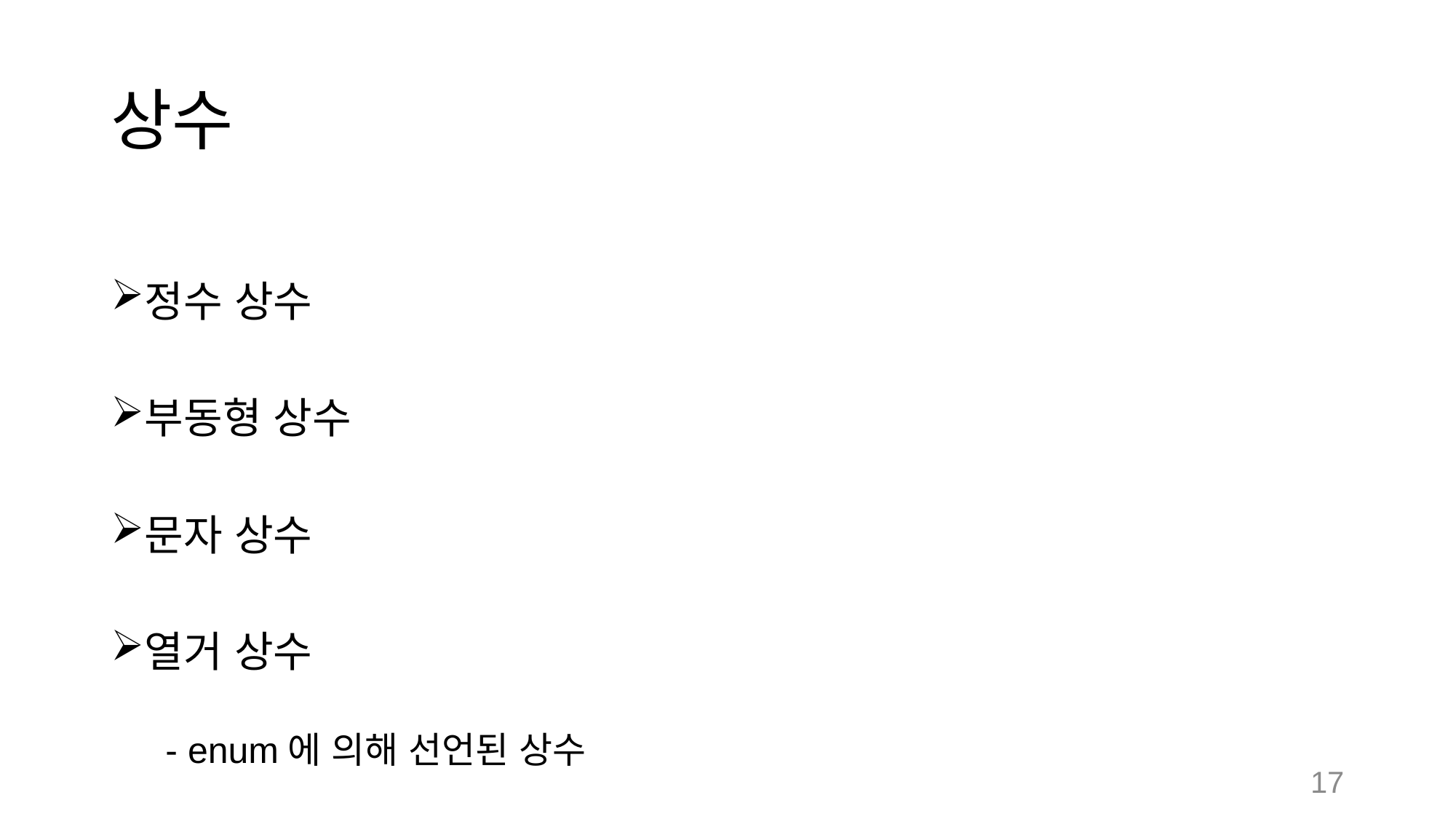

# 상수
정수 상수
부동형 상수
문자 상수
열거 상수
- enum에 의해 선언된 상수

17